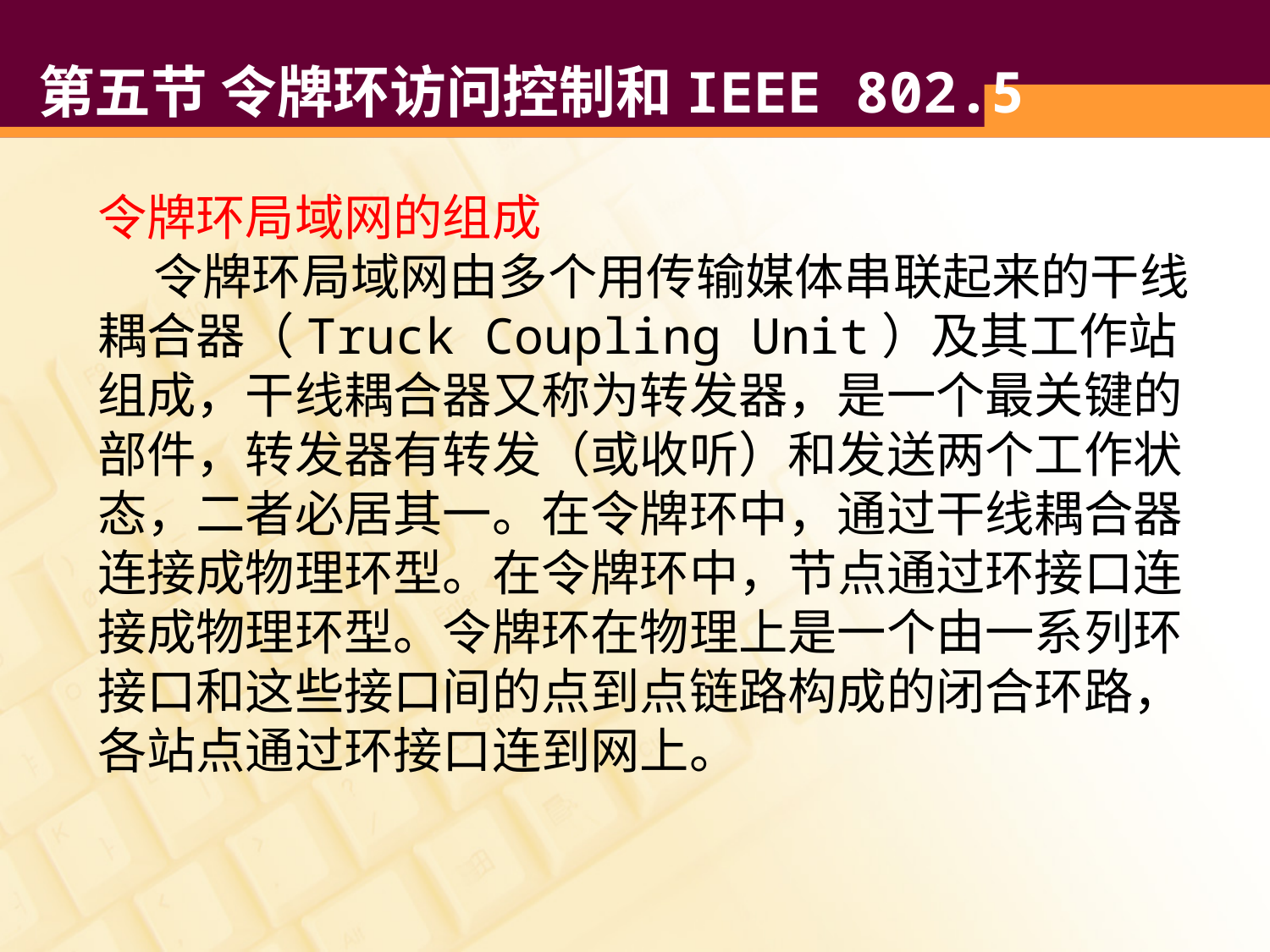

# 第五节 令牌环访问控制和IEEE 802.5
令牌环局域网的组成
    令牌环局域网由多个用传输媒体串联起来的干线耦合器（Truck Coupling Unit）及其工作站组成，干线耦合器又称为转发器，是一个最关键的部件，转发器有转发（或收听）和发送两个工作状态，二者必居其一。在令牌环中，通过干线耦合器连接成物理环型。在令牌环中，节点通过环接口连接成物理环型。令牌环在物理上是一个由一系列环接口和这些接口间的点到点链路构成的闭合环路，各站点通过环接口连到网上。